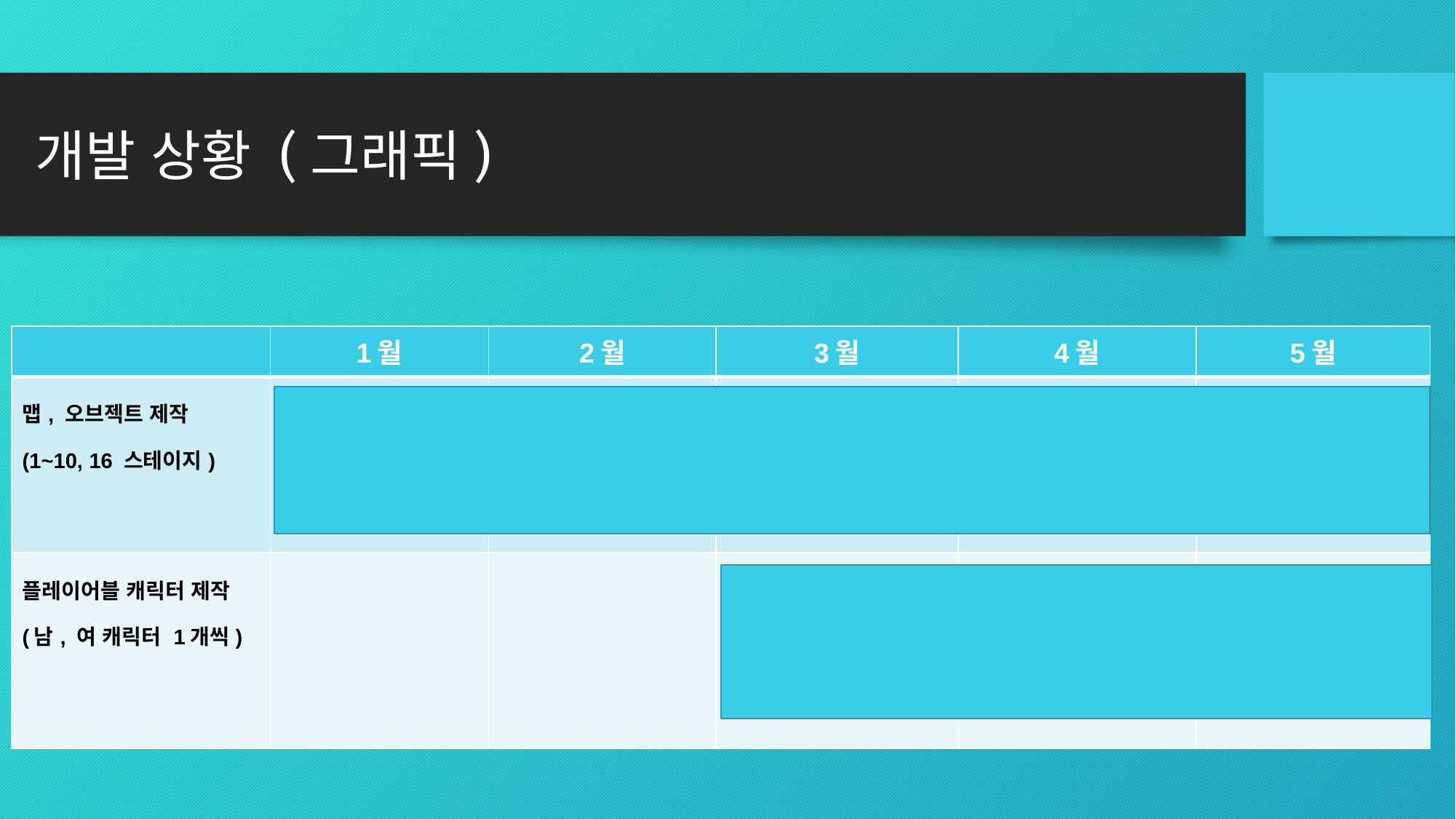

# 개발 상황 (그래픽)
|  | 1월 | 2월 | 3월 | 4월 | 5월 |
| --- | --- | --- | --- | --- | --- |
| 맵, 오브젝트 제작 (1~10, 16 스테이지) |  |  |  |  |  |
| 플레이어블 캐릭터 제작 (남, 여 캐릭터 1개씩) |  |  |  |  |  |